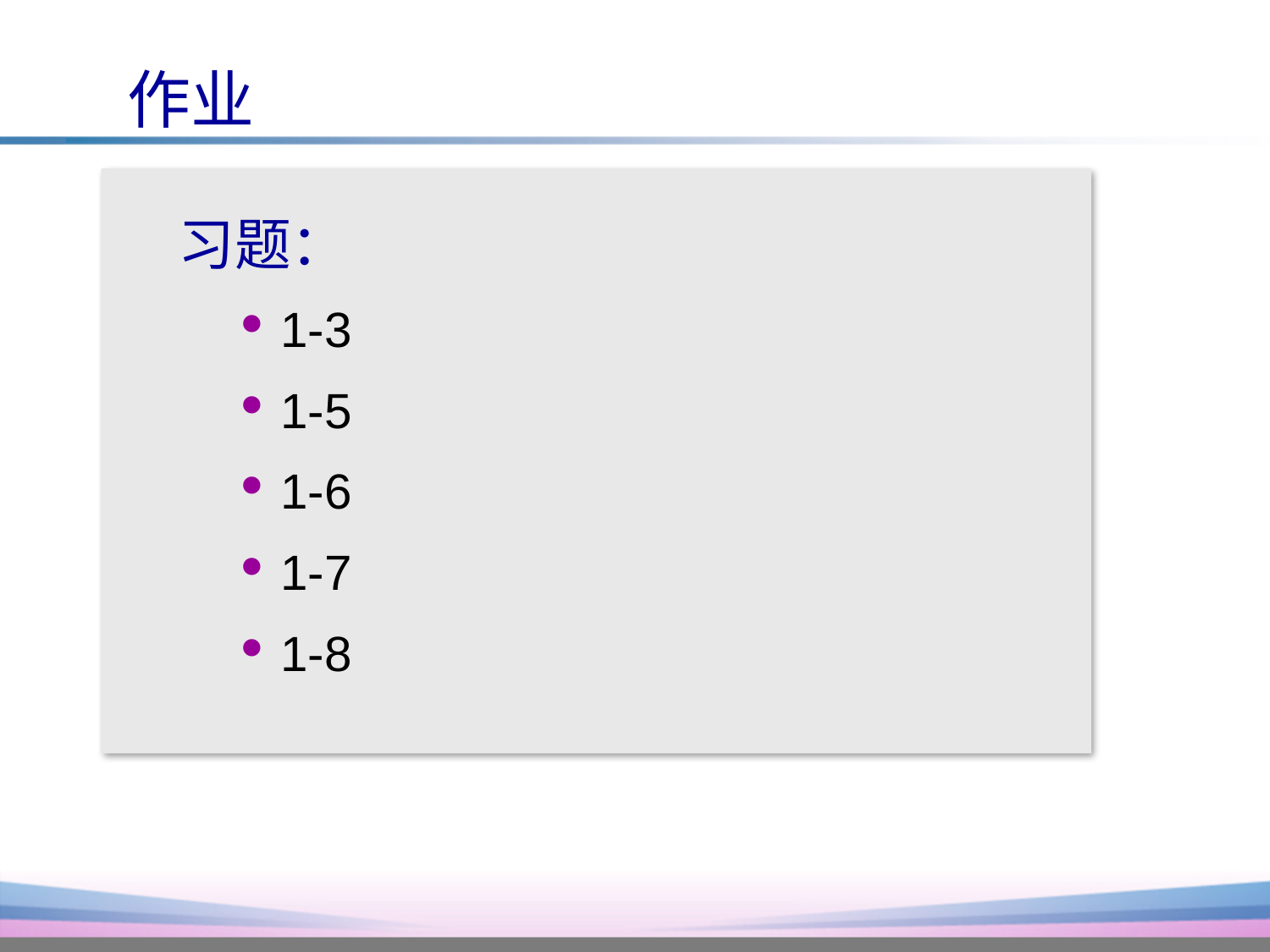

# 作业
    习题：
1-3
1-5
1-6
1-7
1-8